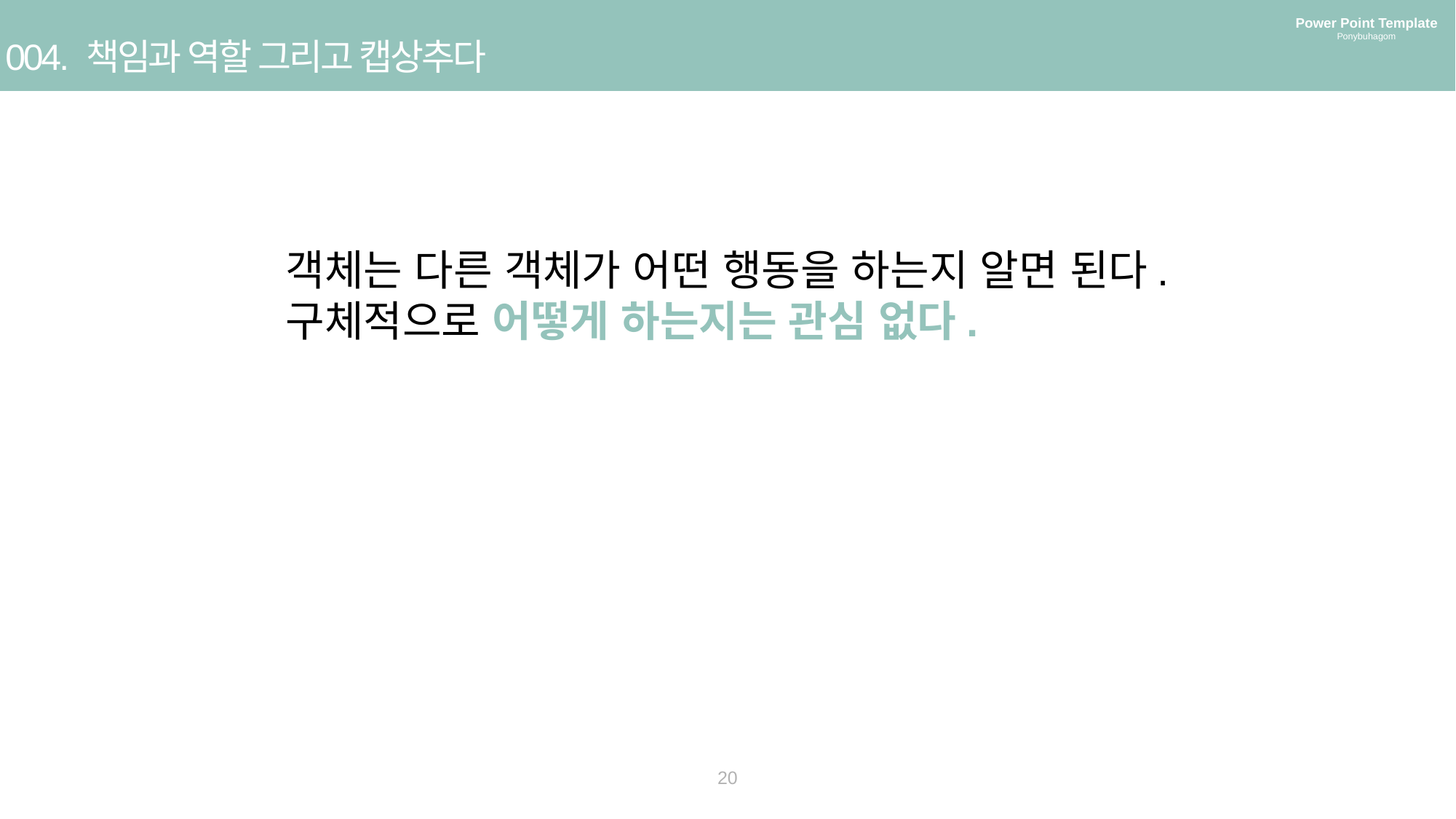

Power Point Template
Ponybuhagom
004. 책임과 역할 그리고 캡상추다
객체는 다른 객체가 어떤 행동을 하는지 알면 된다.
구체적으로 어떻게 하는지는 관심 없다.
20